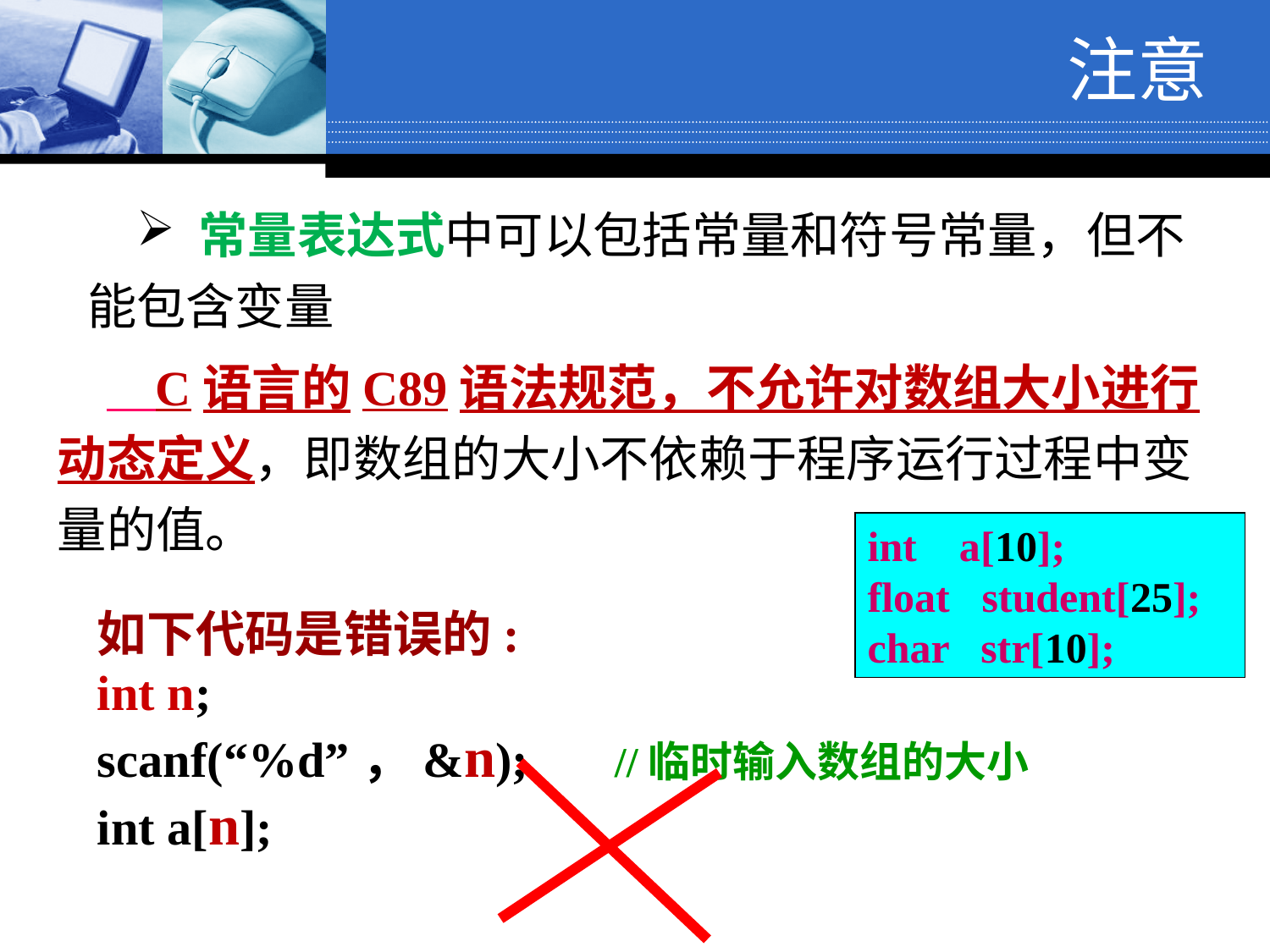

注意
 常量表达式中可以包括常量和符号常量，但不能包含变量
    C语言的C89语法规范，不允许对数组大小进行动态定义，即数组的大小不依赖于程序运行过程中变量的值。
int    a[10];
float   student[25];
char   str[10];
如下代码是错误的:
int n;
scanf(“%d”，&n);       //临时输入数组的大小
int a[n];